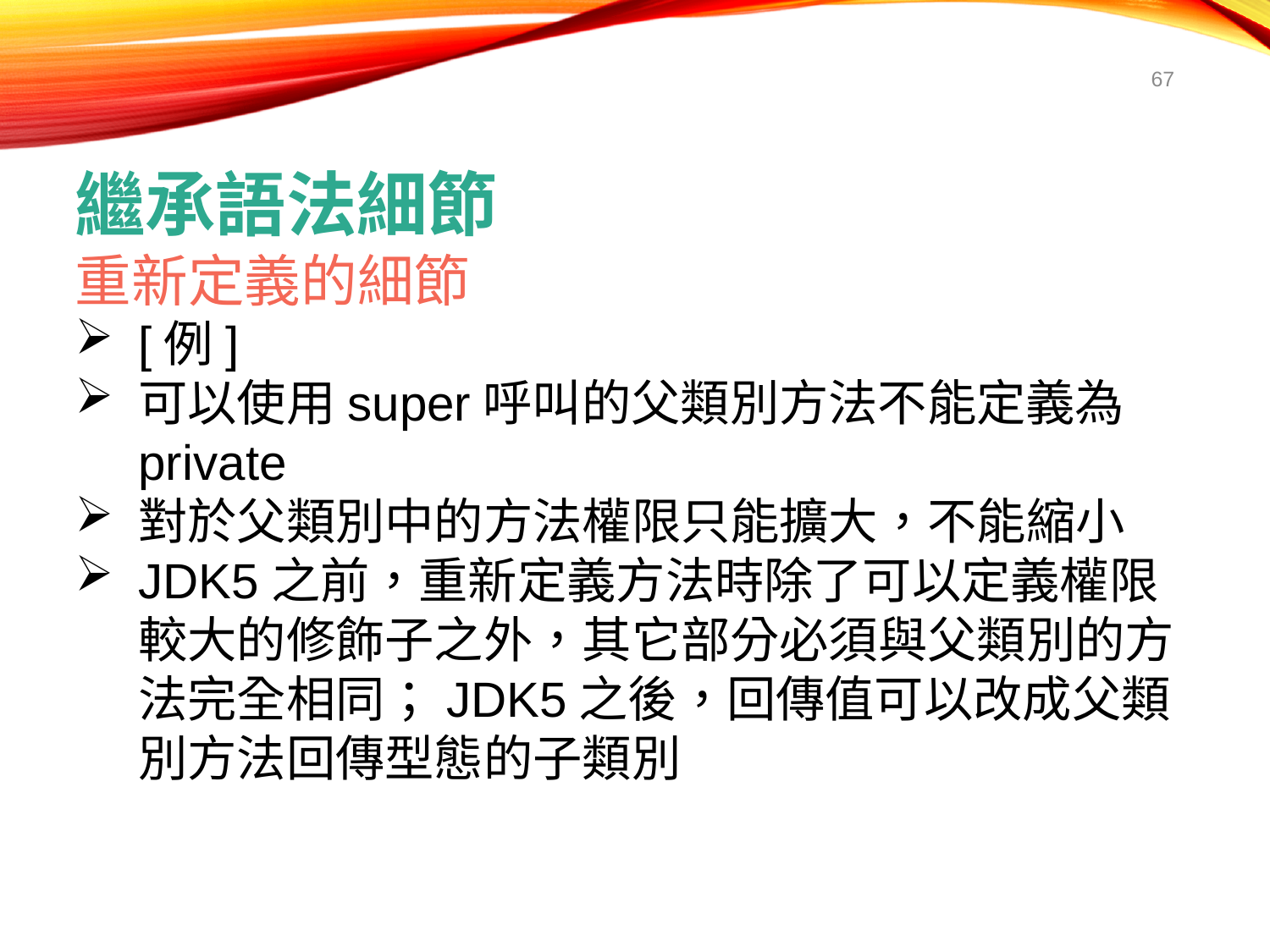

67
繼承語法細節
重新定義的細節
[例]
可以使用super呼叫的父類別方法不能定義為private
對於父類別中的方法權限只能擴大，不能縮小
JDK5之前，重新定義方法時除了可以定義權限較大的修飾子之外，其它部分必須與父類別的方法完全相同；JDK5之後，回傳值可以改成父類別方法回傳型態的子類別